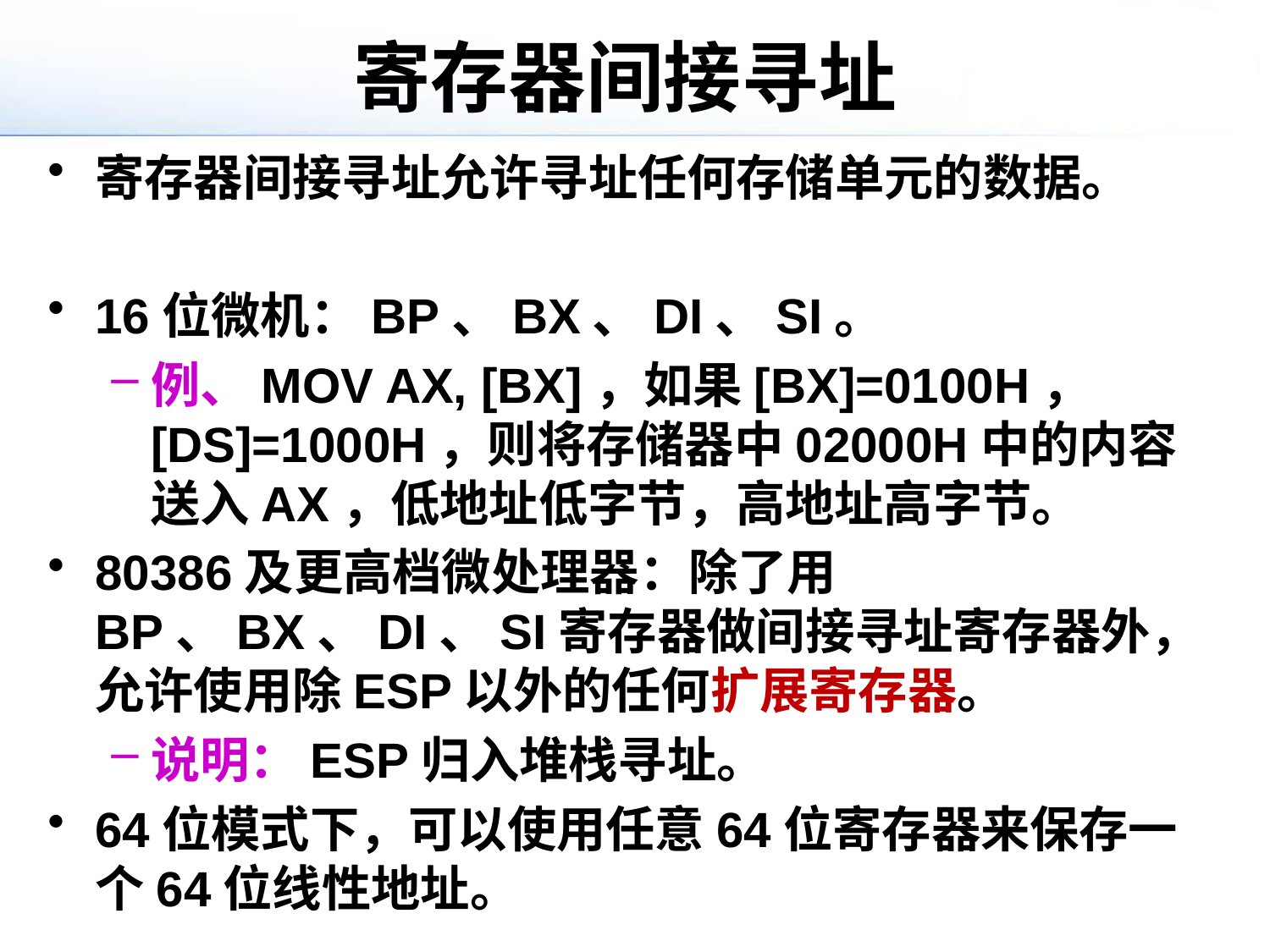

# 寄存器间接寻址
寄存器间接寻址允许寻址任何存储单元的数据。

16位微机：BP、BX、DI、SI。
例、MOV AX, [BX]，如果[BX]=0100H，[DS]=1000H，则将存储器中02000H中的内容送入AX，低地址低字节，高地址高字节。
80386及更高档微处理器：除了用BP、BX、DI、SI寄存器做间接寻址寄存器外，允许使用除ESP以外的任何扩展寄存器。
说明：ESP归入堆栈寻址。
64位模式下，可以使用任意64位寄存器来保存一个64位线性地址。